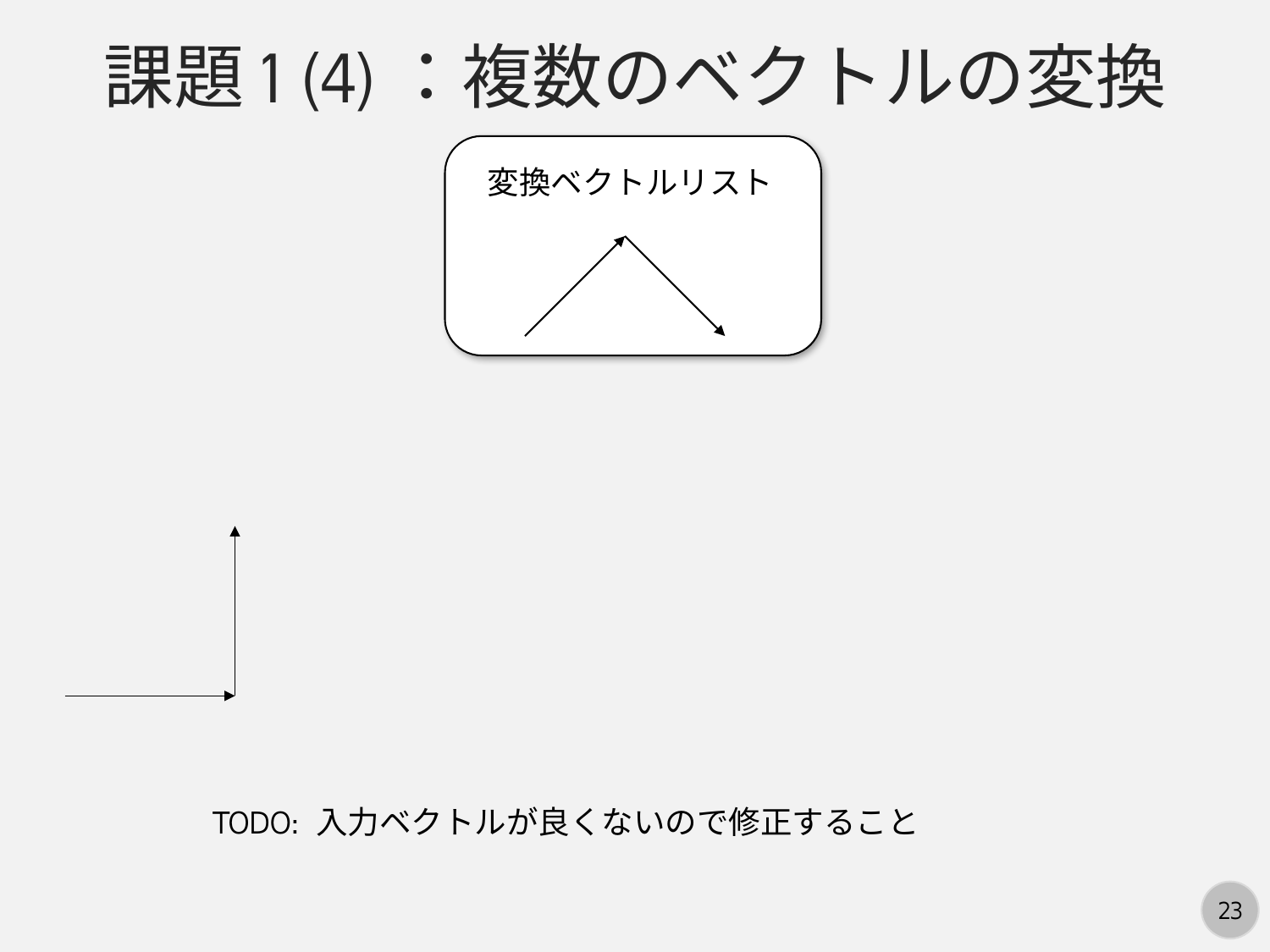

課題1 (4)：複数のベクトルの変換

変換ベクトルリスト
TODO: 入力ベクトルが良くないので修正すること